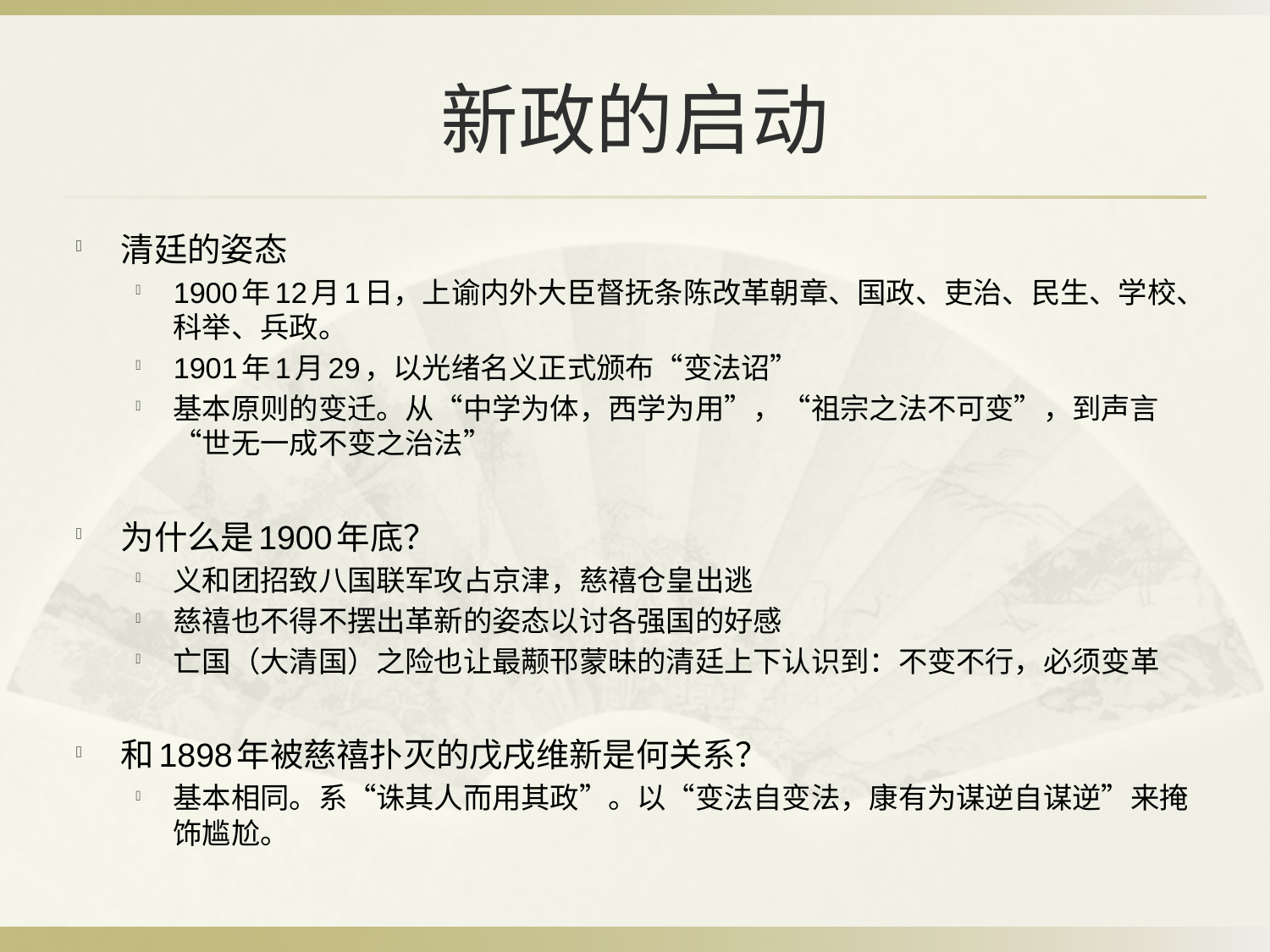

# 新政的启动
清廷的姿态
1900年12月1日，上谕内外大臣督抚条陈改革朝章、国政、吏治、民生、学校、科举、兵政。
1901年1月29，以光绪名义正式颁布“变法诏”
基本原则的变迁。从“中学为体，西学为用”，“祖宗之法不可变”，到声言“世无一成不变之治法”

为什么是1900年底？
义和团招致八国联军攻占京津，慈禧仓皇出逃
慈禧也不得不摆出革新的姿态以讨各强国的好感
亡国（大清国）之险也让最颟邗蒙昧的清廷上下认识到：不变不行，必须变革

和1898年被慈禧扑灭的戊戌维新是何关系？
基本相同。系“诛其人而用其政”。以“变法自变法，康有为谋逆自谋逆”来掩饰尴尬。